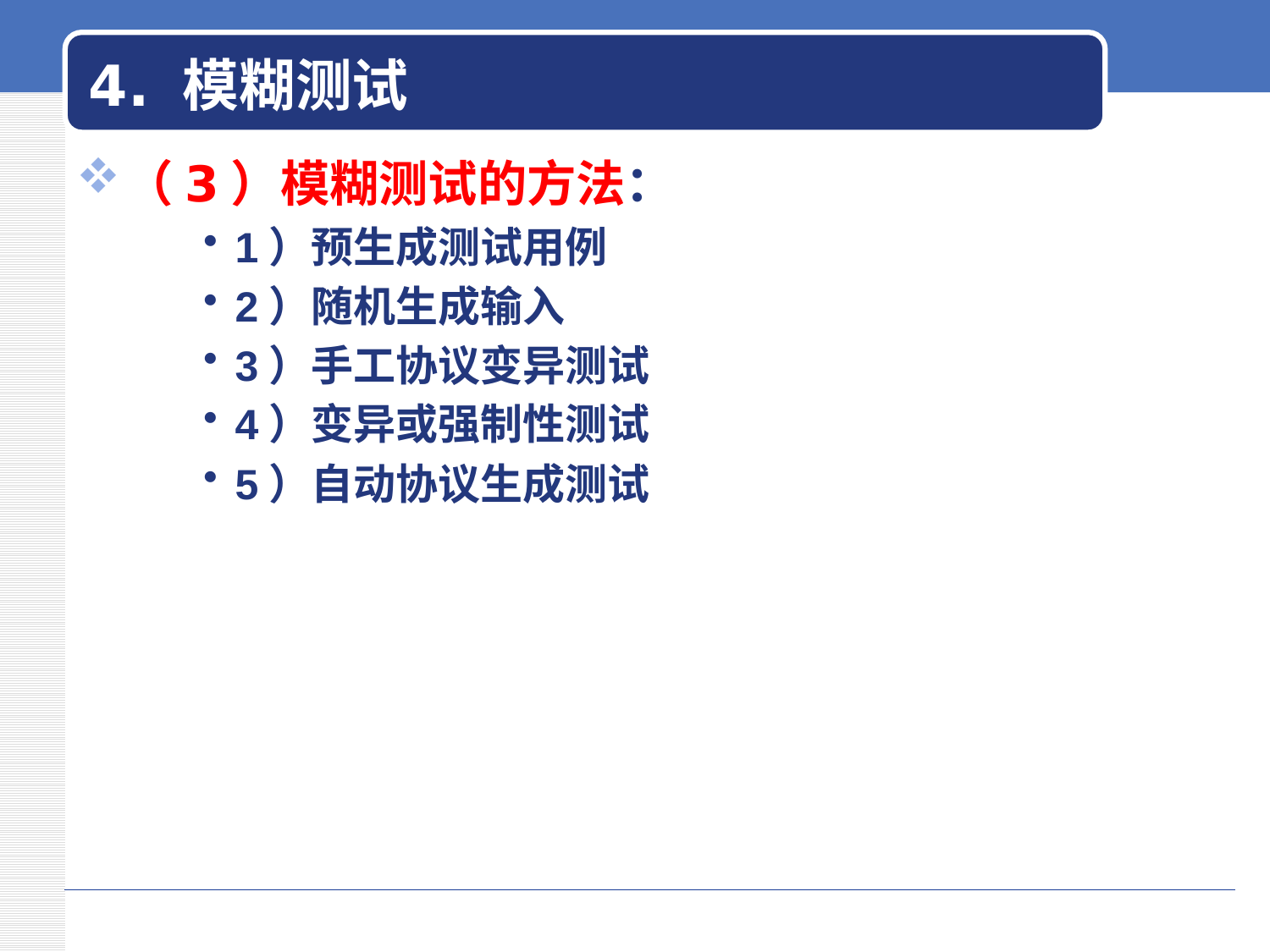

# 4. 模糊测试
（3）模糊测试的方法：
1）预生成测试用例
2）随机生成输入
3）手工协议变异测试
4）变异或强制性测试
5）自动协议生成测试